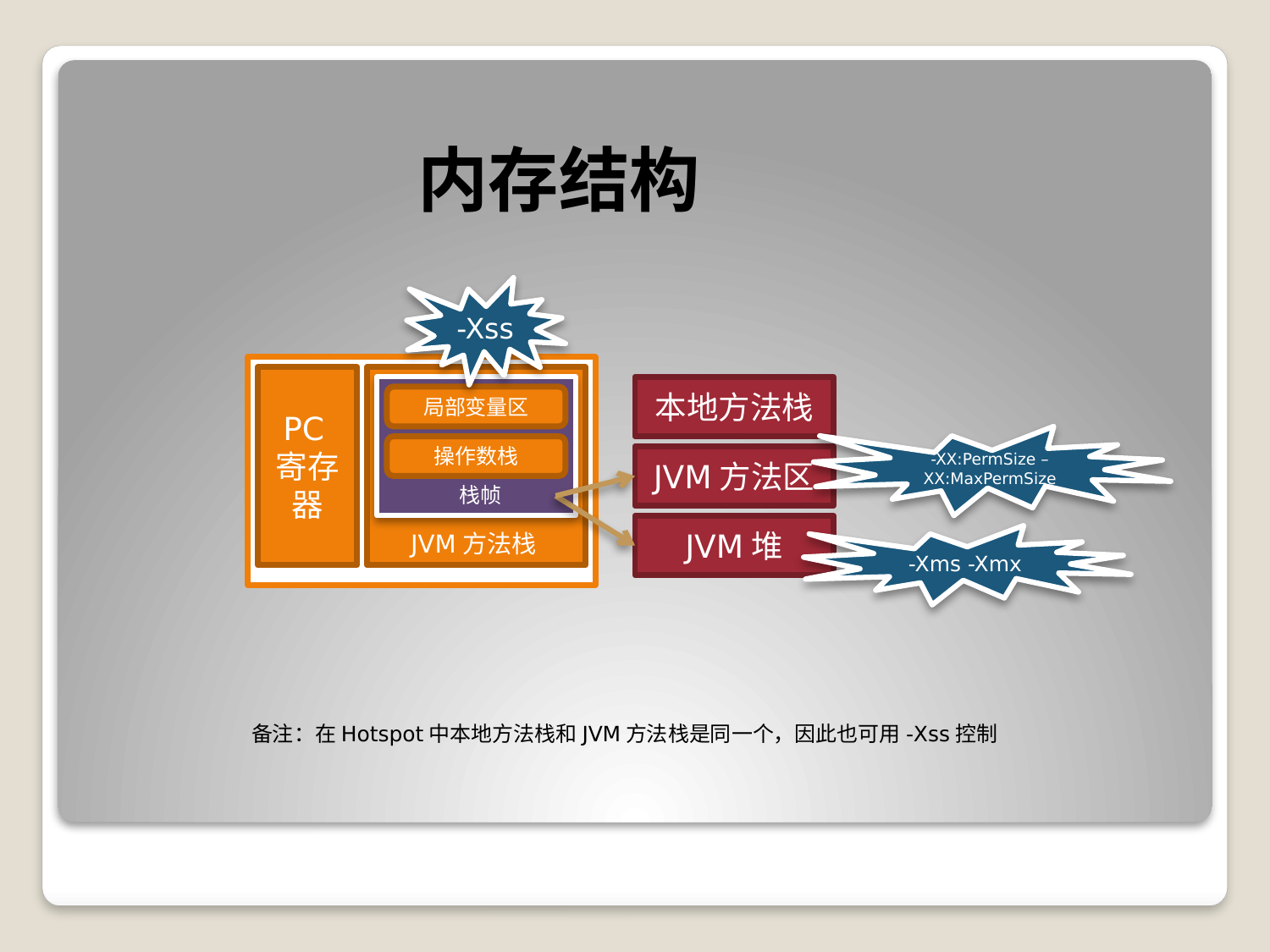

内存结构
-Xss

PC寄存器

本地方法栈
局部变量区
-XX:PermSize –XX:MaxPermSize
操作数栈
JVM方法区
栈帧
JVM堆
JVM方法栈
-Xms -Xmx
备注：在Hotspot中本地方法栈和JVM方法栈是同一个，因此也可用-Xss控制